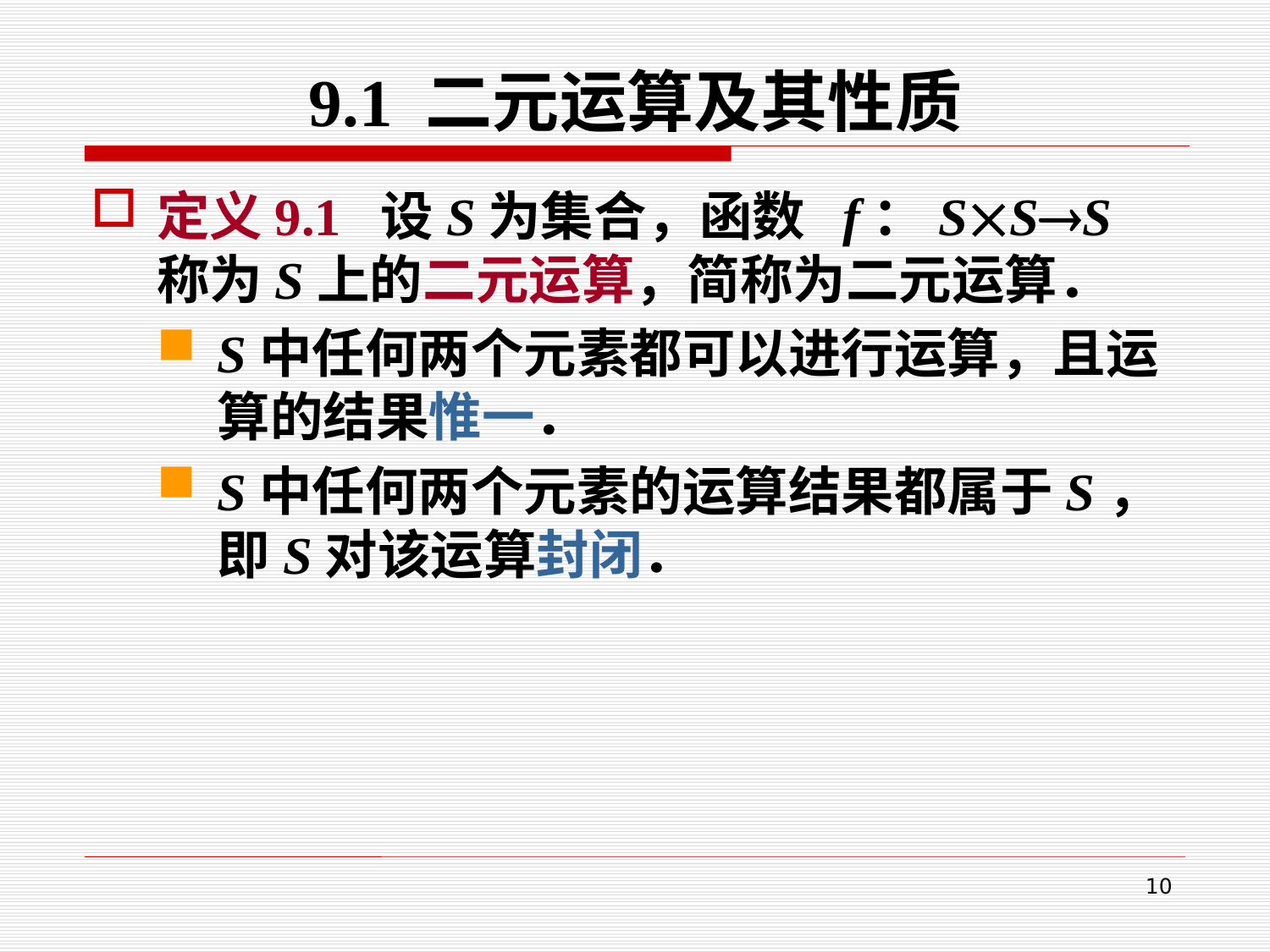

# 9.1 二元运算及其性质
定义9.1  设S为集合，函数  f：S×S→S 称为S上的二元运算，简称为二元运算．
S中任何两个元素都可以进行运算，且运算的结果惟一．
S中任何两个元素的运算结果都属于S，即S对该运算封闭．
10